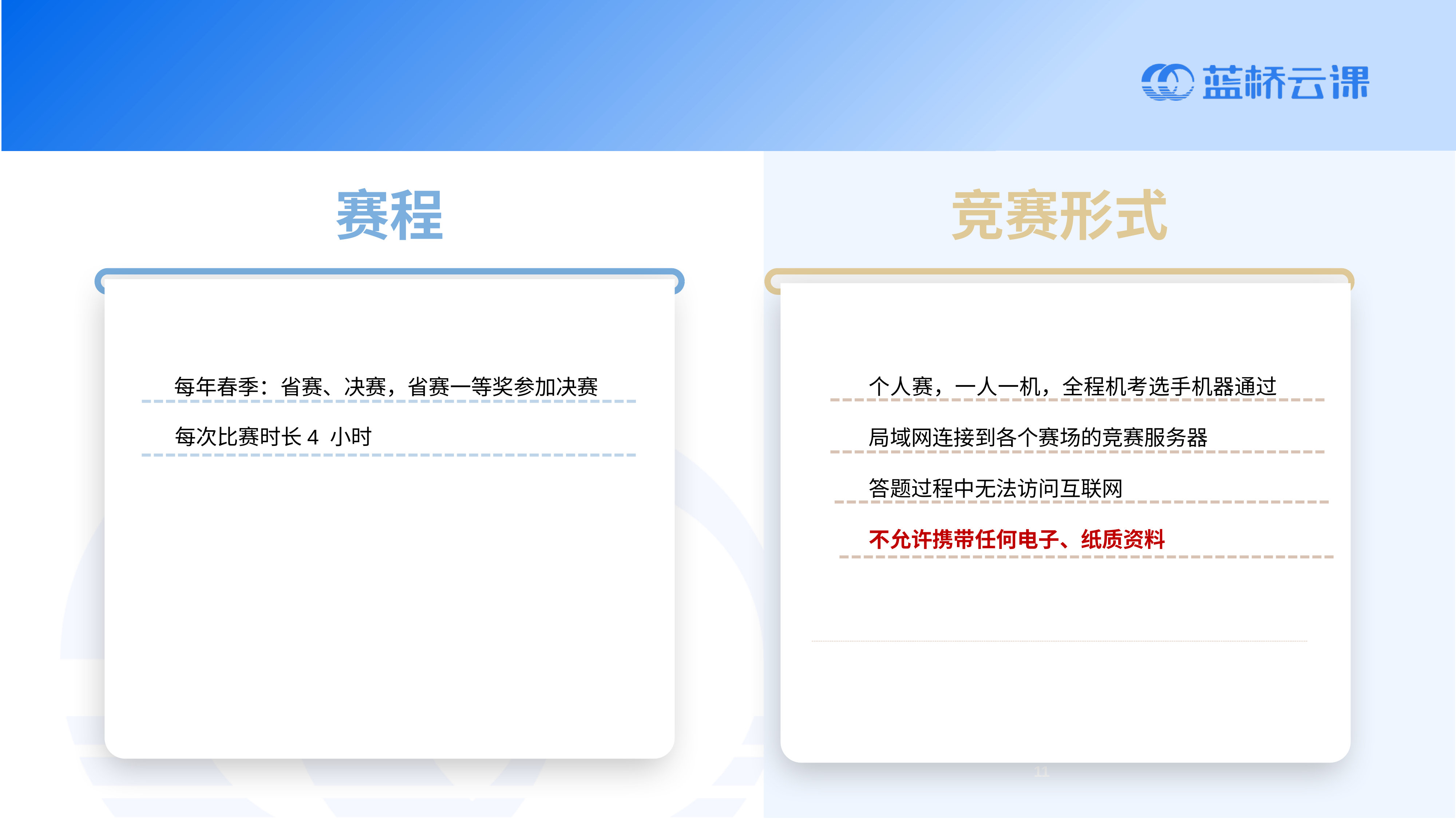

赛程
竞赛形式

个人赛，一人一机，全程机考选手机器通过局域网连接到各个赛场的竞赛服务器
答题过程中无法访问互联网
不允许携带任何电子、纸质资料

每年春季：省赛、决赛，省赛一等奖参加决赛
每次比赛时长4 小时
11